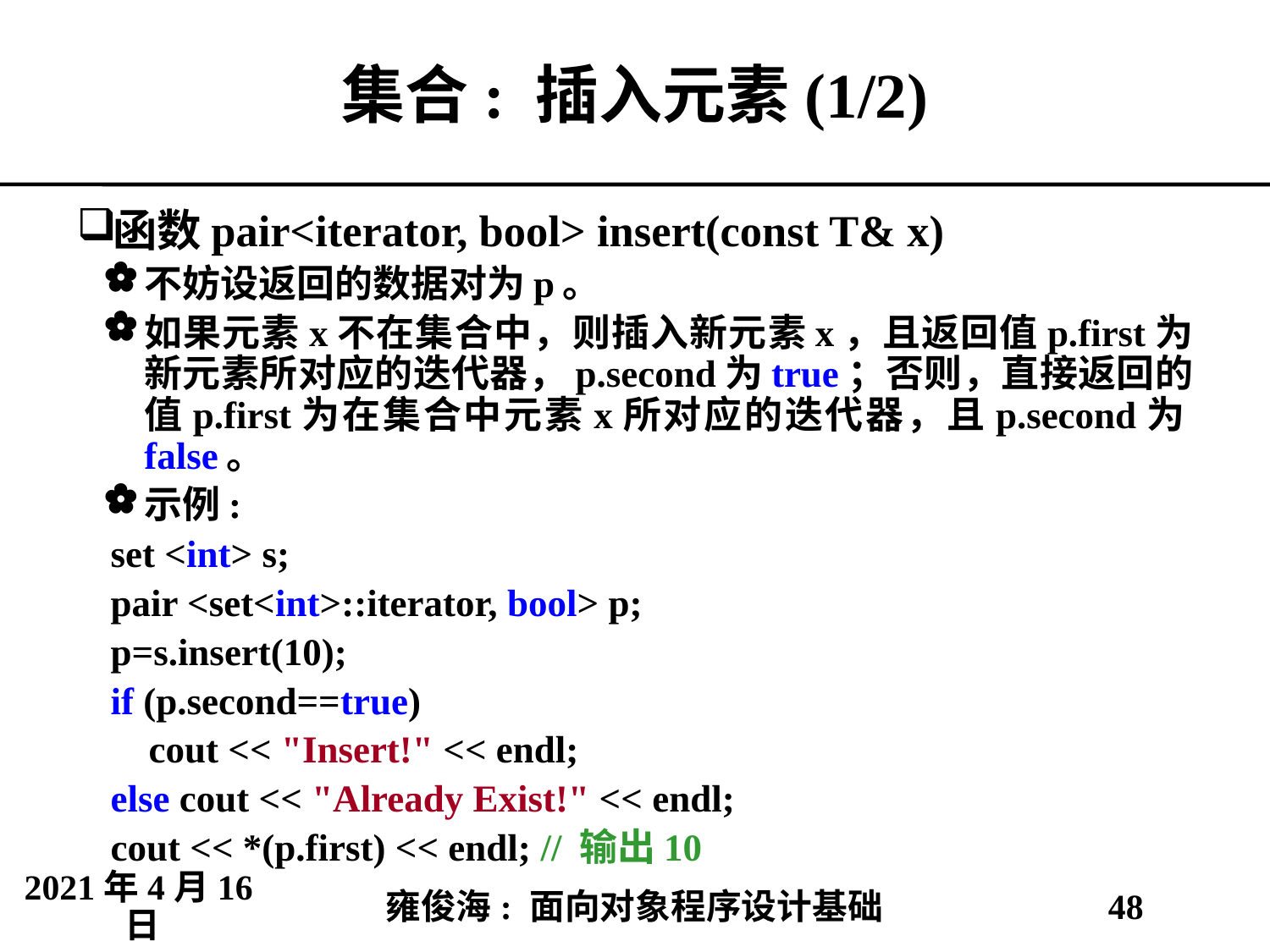

# 集合: 插入元素(1/2)

函数pair<iterator, bool> insert(const T& x)
不妨设返回的数据对为p。
如果元素x不在集合中，则插入新元素x，且返回值p.first为新元素所对应的迭代器，p.second为true；否则，直接返回的值p.first为在集合中元素x所对应的迭代器，且p.second为false。
示例:
set <int> s;
pair <set<int>::iterator, bool> p;
p=s.insert(10);
if (p.second==true)
    cout << "Insert!" << endl;
else cout << "Already Exist!" << endl;
cout << *(p.first) << endl; // 输出10
2021年4月16日
雍俊海: 面向对象程序设计基础
48